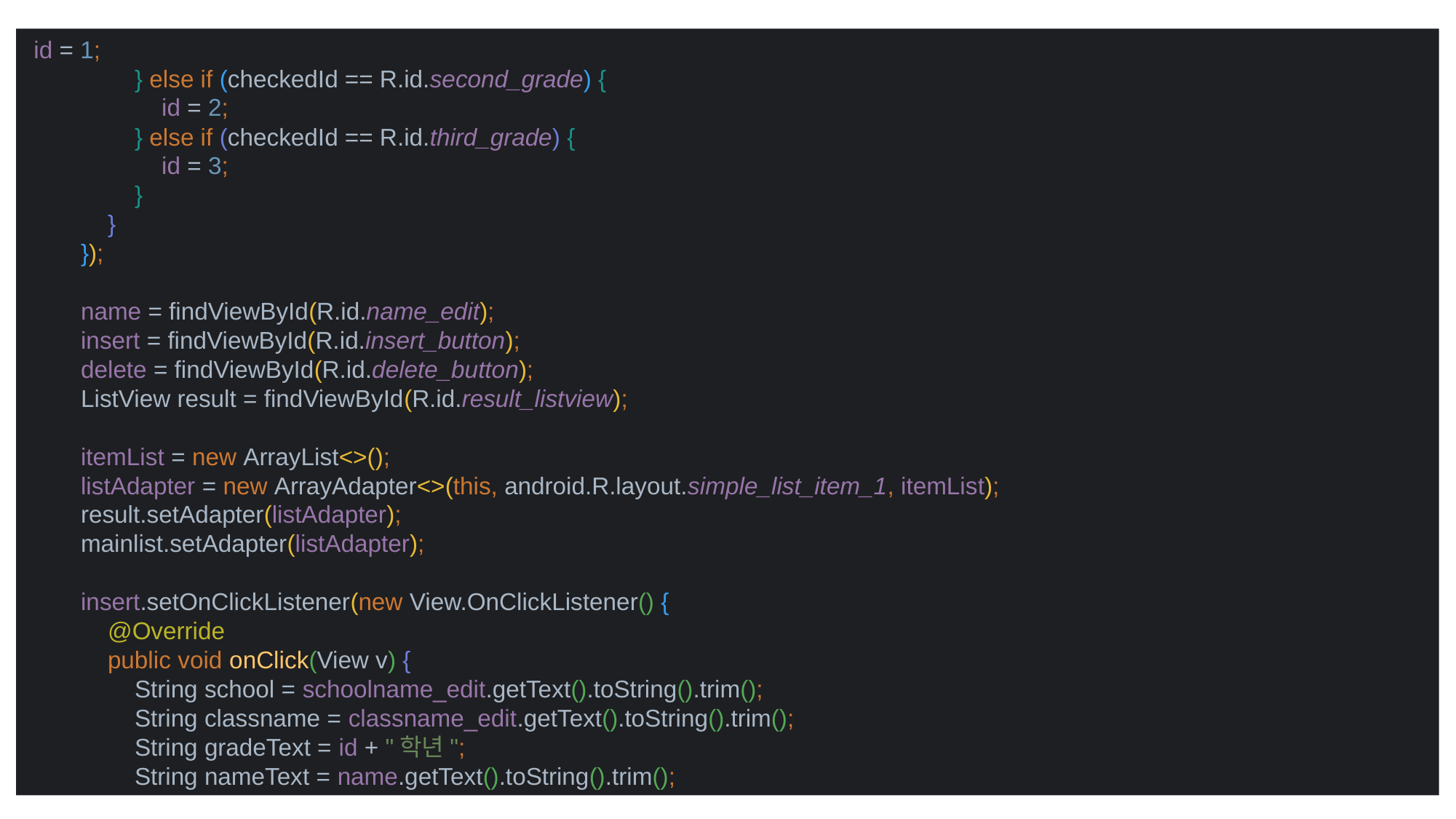

id = 1;
                } else if (checkedId == R.id.second_grade) {
                    id = 2;
                } else if (checkedId == R.id.third_grade) {
                    id = 3;
                }
            }
        });
        name = findViewById(R.id.name_edit);
        insert = findViewById(R.id.insert_button);
        delete = findViewById(R.id.delete_button);
        ListView result = findViewById(R.id.result_listview);
        itemList = new ArrayList<>();
        listAdapter = new ArrayAdapter<>(this, android.R.layout.simple_list_item_1, itemList);
        result.setAdapter(listAdapter);
        mainlist.setAdapter(listAdapter);
        insert.setOnClickListener(new View.OnClickListener() {
            @Override
            public void onClick(View v) {
                String school = schoolname_edit.getText().toString().trim();
                String classname = classname_edit.getText().toString().trim();
                String gradeText = id + "학년";
                String nameText = name.getText().toString().trim();